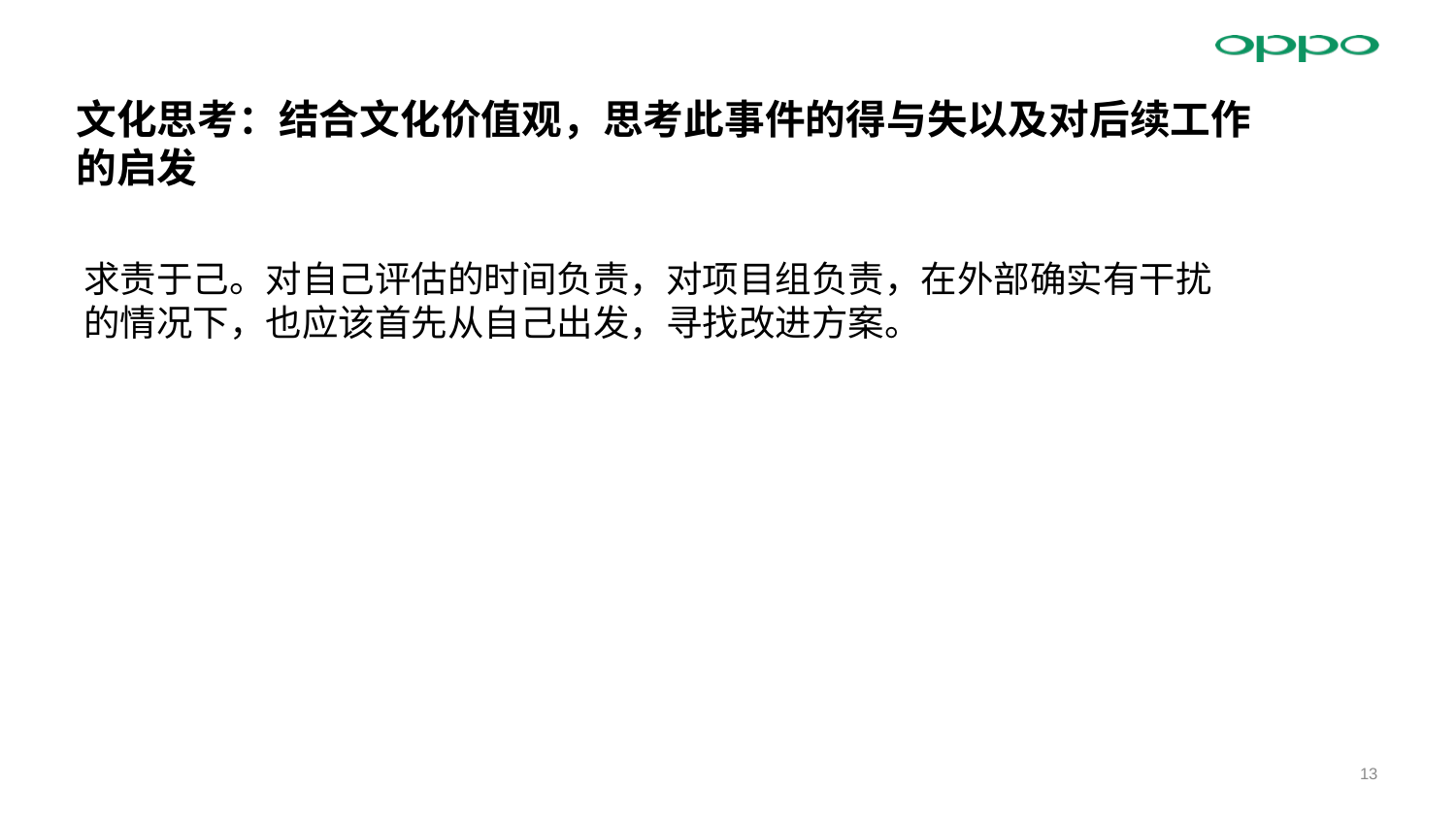

# 文化思考：结合文化价值观，思考此事件的得与失以及对后续工作的启发
求责于己。对自己评估的时间负责，对项目组负责，在外部确实有干扰的情况下，也应该首先从自己出发，寻找改进方案。